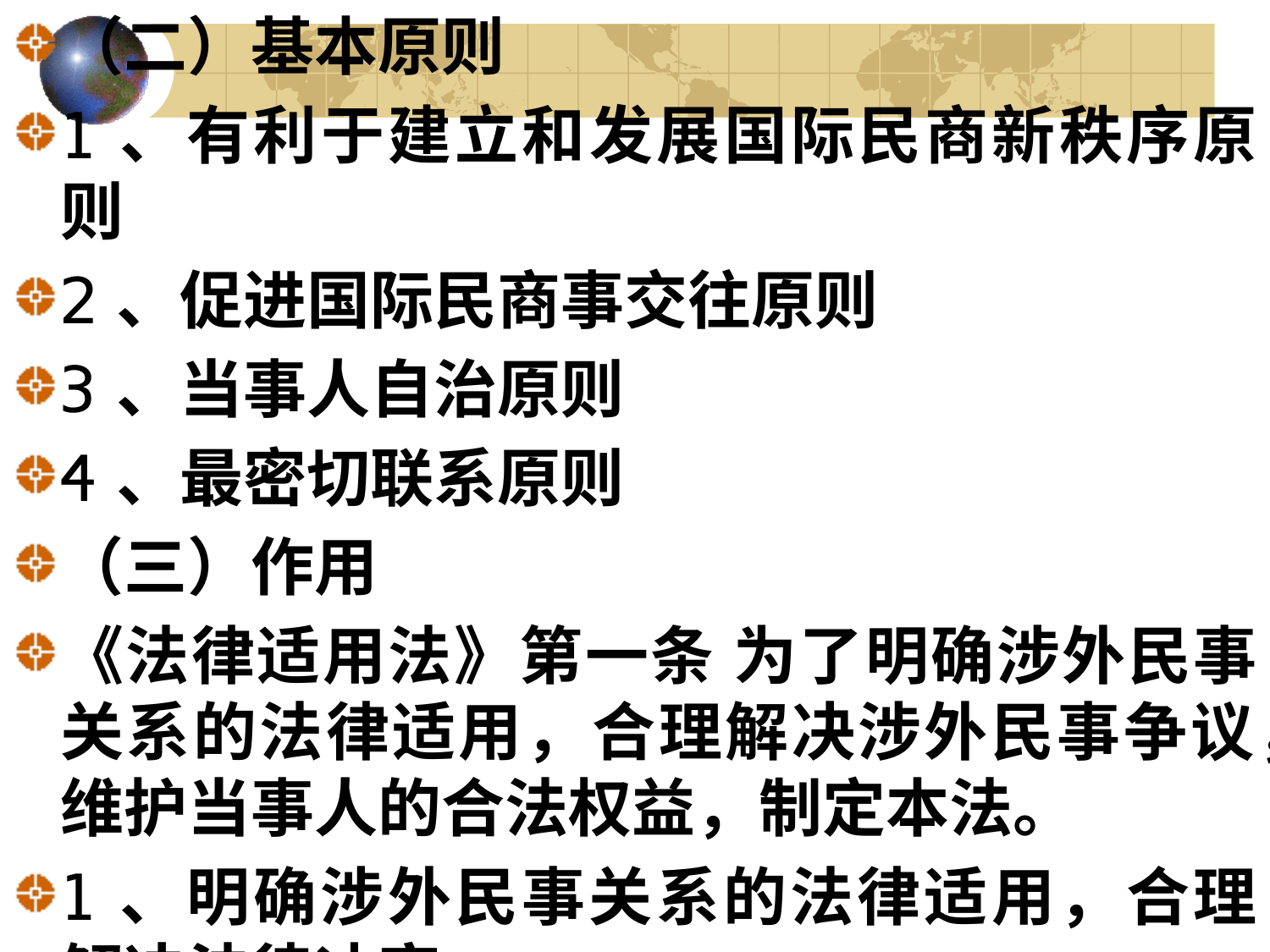

（二）基本原则
1、有利于建立和发展国际民商新秩序原则
2、促进国际民商事交往原则
3、当事人自治原则
4、最密切联系原则
（三）作用
《法律适用法》第一条 为了明确涉外民事关系的法律适用，合理解决涉外民事争议，维护当事人的合法权益，制定本法。
1、明确涉外民事关系的法律适用，合理解决法律冲突。